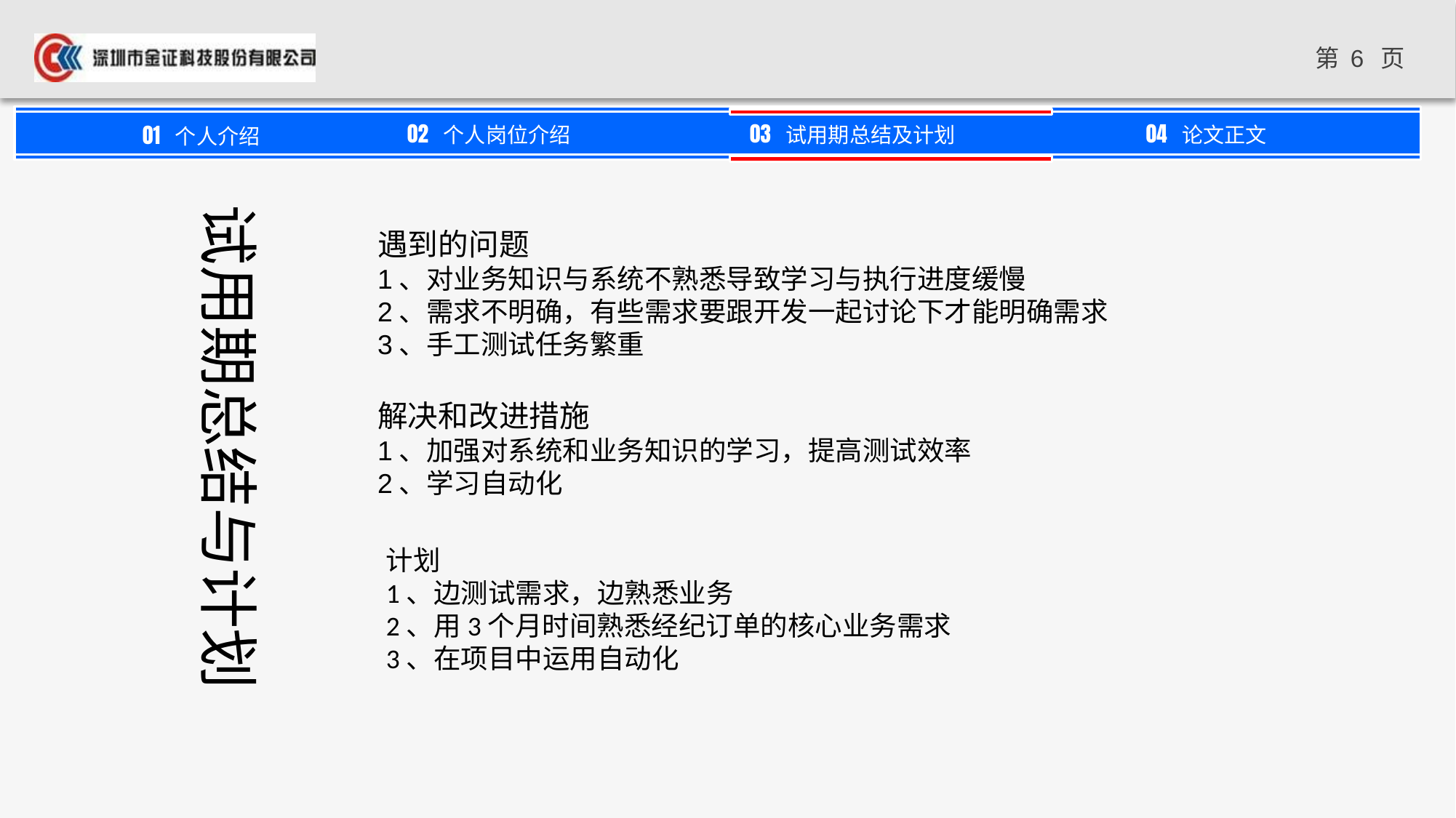

试用期总结与计划
遇到的问题
1、对业务知识与系统不熟悉导致学习与执行进度缓慢
2、需求不明确，有些需求要跟开发一起讨论下才能明确需求
3、手工测试任务繁重
解决和改进措施
1、加强对系统和业务知识的学习，提高测试效率
2、学习自动化

计划
1、边测试需求，边熟悉业务
2、用3个月时间熟悉经纪订单的核心业务需求
3、在项目中运用自动化